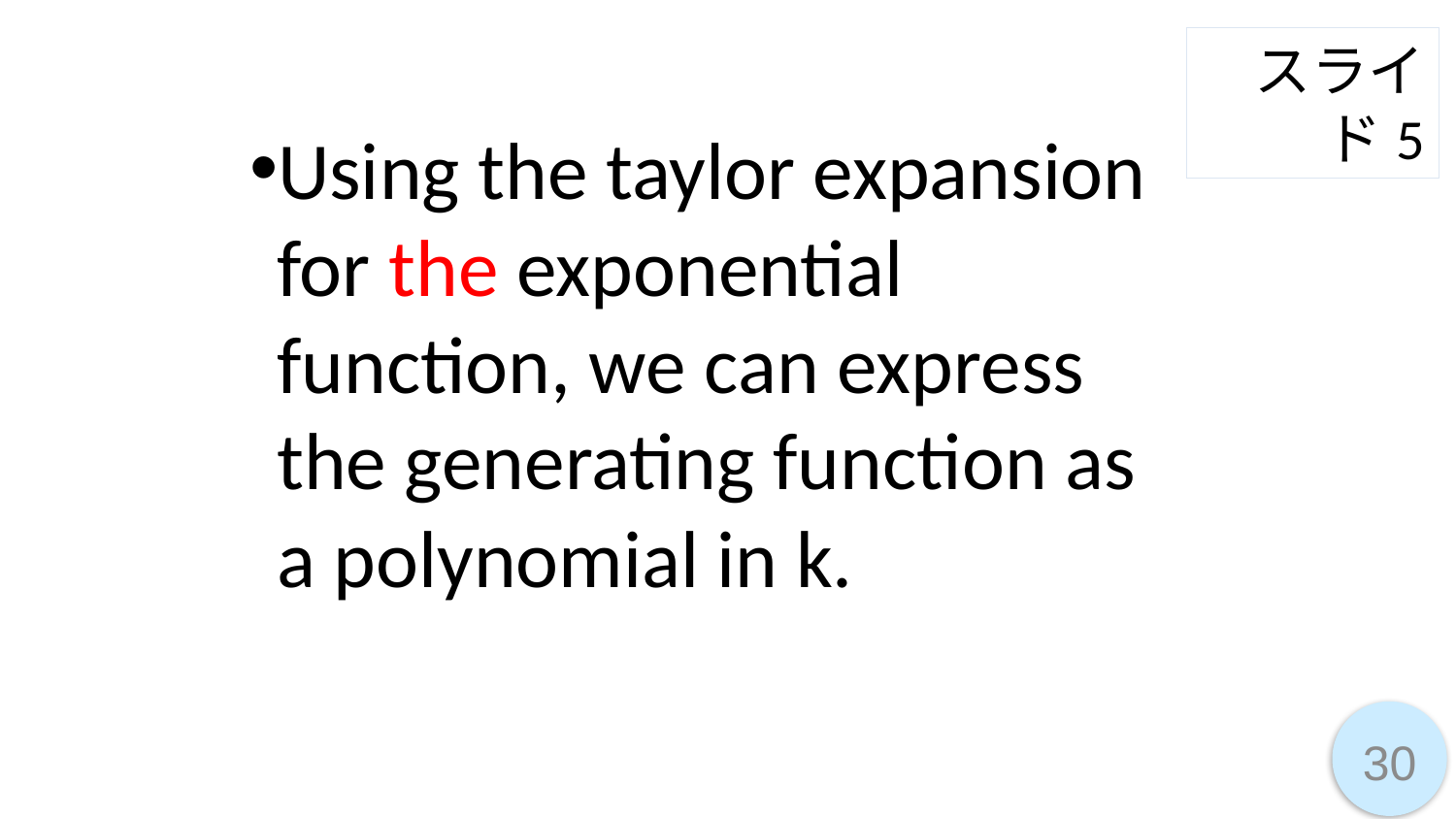

スライド5
Using the taylor expansion for the exponential function, we can express the generating function as a polynomial in k.
30